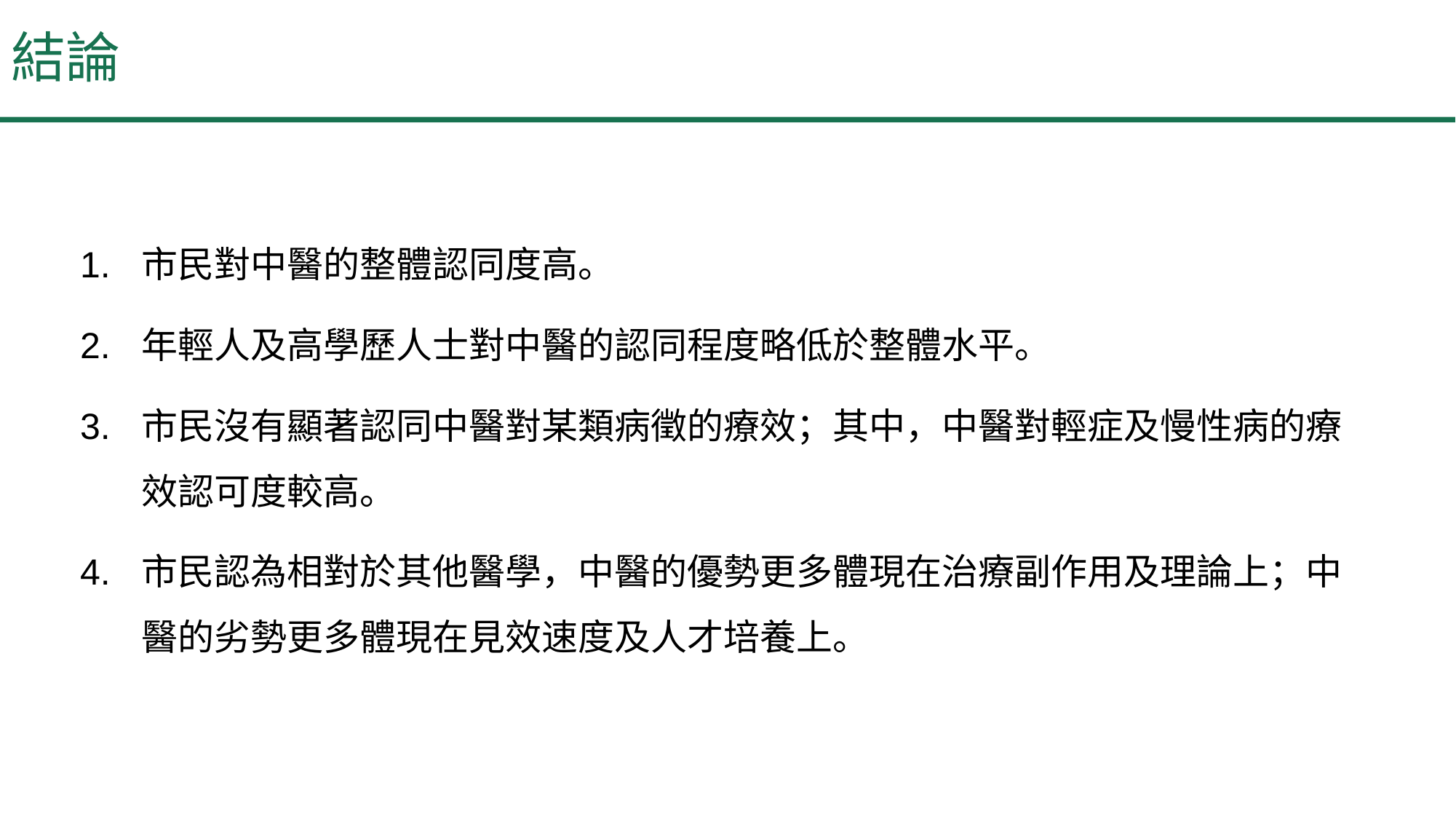

# 結論

市民對中醫的整體認同度高。
年輕人及高學歷人士對中醫的認同程度略低於整體水平。
市民沒有顯著認同中醫對某類病徵的療效；其中，中醫對輕症及慢性病的療效認可度較高。
市民認為相對於其他醫學，中醫的優勢更多體現在治療副作用及理論上；中醫的劣勢更多體現在見效速度及人才培養上。